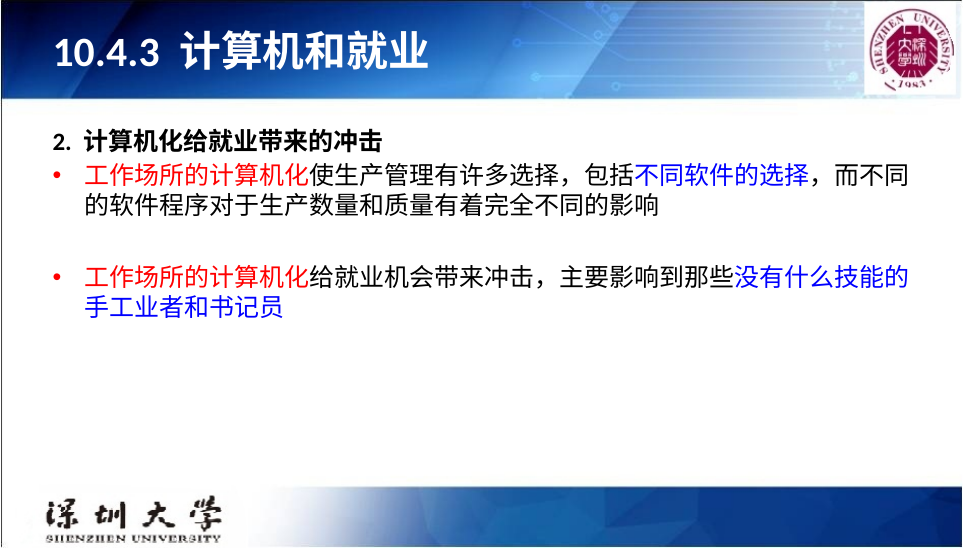

# 10.4.3 计算机和就业
2. 计算机化给就业带来的冲击
工作场所的计算机化使生产管理有许多选择，包括不同软件的选择，而不同的软件程序对于生产数量和质量有着完全不同的影响

工作场所的计算机化给就业机会带来冲击，主要影响到那些没有什么技能的手工业者和书记员
374